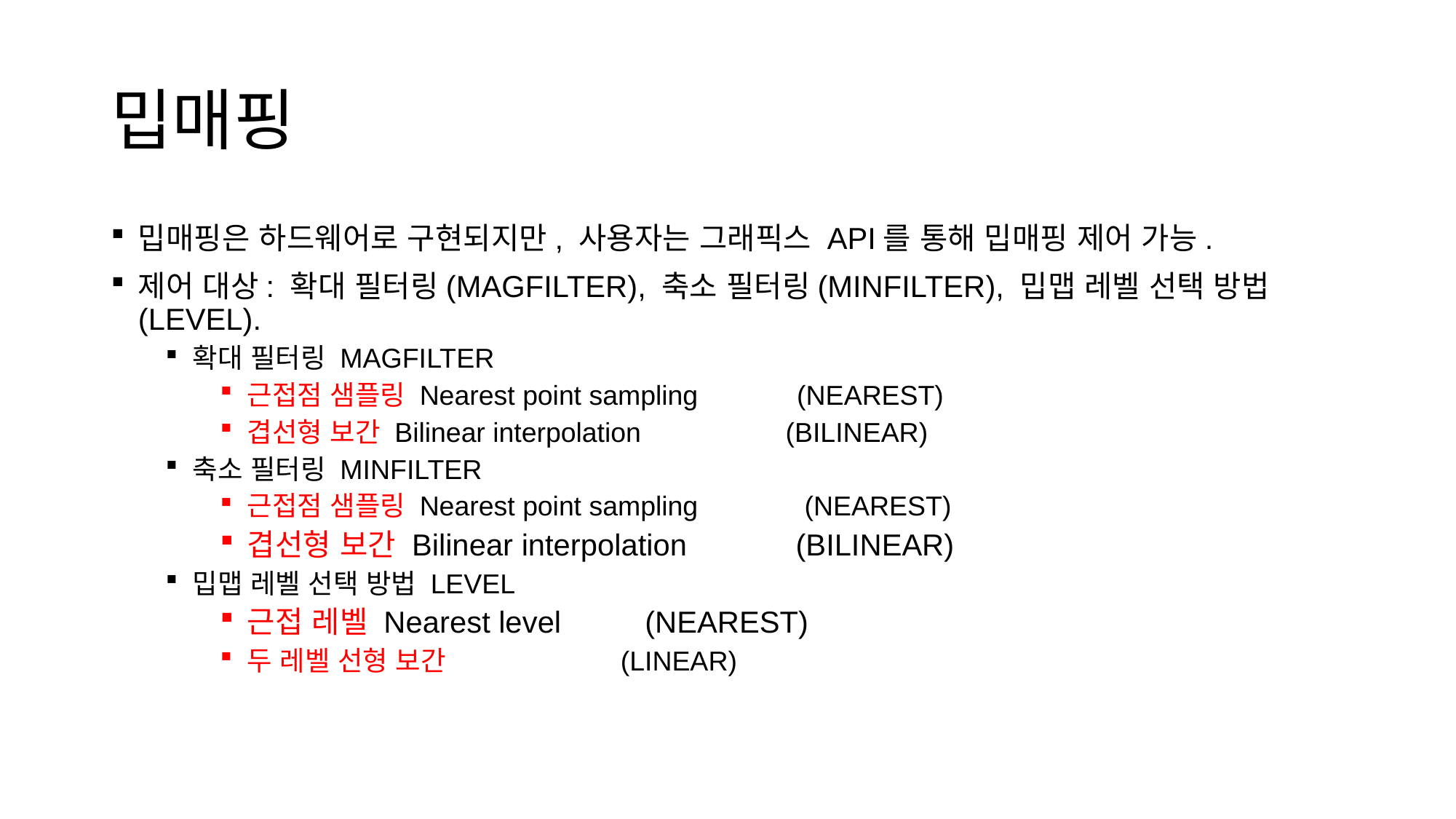

# 밉매핑
밉매핑은 하드웨어로 구현되지만, 사용자는 그래픽스 API를 통해 밉매핑 제어 가능.
제어 대상: 확대 필터링(MAGFILTER), 축소 필터링(MINFILTER), 밉맵 레벨 선택 방법 (LEVEL).
확대 필터링 MAGFILTER
근접점 샘플링 Nearest point sampling             (NEAREST)
겹선형 보간 Bilinear interpolation                   (BILINEAR)
축소 필터링 MINFILTER
근접점 샘플링 Nearest point sampling              (NEAREST)
겹선형 보간 Bilinear interpolation             (BILINEAR)
밉맵 레벨 선택 방법 LEVEL
근접 레벨 Nearest level          (NEAREST)
두 레벨 선형 보간                      (LINEAR)